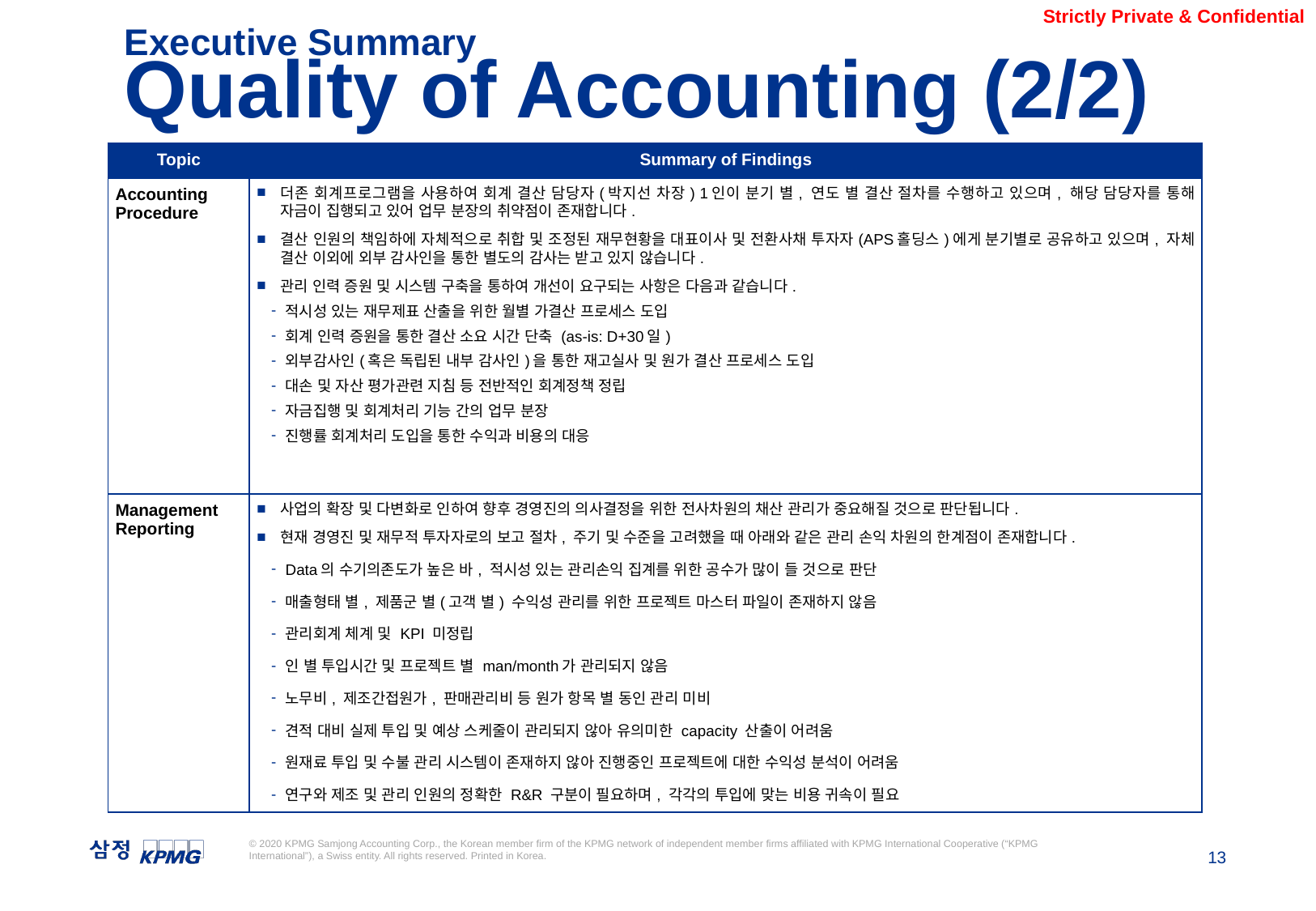

Executive Summary
Quality of Accounting (2/2)
| Topic | Summary of Findings |
| --- | --- |
| Accounting Procedure | 더존 회계프로그램을 사용하여 회계 결산 담당자(박지선 차장) 1인이 분기 별, 연도 별 결산 절차를 수행하고 있으며, 해당 담당자를 통해 자금이 집행되고 있어 업무 분장의 취약점이 존재합니다. 결산 인원의 책임하에 자체적으로 취합 및 조정된 재무현황을 대표이사 및 전환사채 투자자(APS홀딩스)에게 분기별로 공유하고 있으며, 자체 결산 이외에 외부 감사인을 통한 별도의 감사는 받고 있지 않습니다. 관리 인력 증원 및 시스템 구축을 통하여 개선이 요구되는 사항은 다음과 같습니다. 적시성 있는 재무제표 산출을 위한 월별 가결산 프로세스 도입 회계 인력 증원을 통한 결산 소요 시간 단축 (as-is: D+30일) 외부감사인(혹은 독립된 내부 감사인)을 통한 재고실사 및 원가 결산 프로세스 도입 대손 및 자산 평가관련 지침 등 전반적인 회계정책 정립 자금집행 및 회계처리 기능 간의 업무 분장 진행률 회계처리 도입을 통한 수익과 비용의 대응 |
| Management Reporting | 사업의 확장 및 다변화로 인하여 향후 경영진의 의사결정을 위한 전사차원의 채산 관리가 중요해질 것으로 판단됩니다. 현재 경영진 및 재무적 투자자로의 보고 절차, 주기 및 수준을 고려했을 때 아래와 같은 관리 손익 차원의 한계점이 존재합니다. Data의 수기의존도가 높은 바, 적시성 있는 관리손익 집계를 위한 공수가 많이 들 것으로 판단 매출형태 별, 제품군 별(고객 별) 수익성 관리를 위한 프로젝트 마스터 파일이 존재하지 않음 관리회계 체계 및 KPI 미정립 인 별 투입시간 및 프로젝트 별 man/month가 관리되지 않음 노무비, 제조간접원가, 판매관리비 등 원가 항목 별 동인 관리 미비 견적 대비 실제 투입 및 예상 스케줄이 관리되지 않아 유의미한 capacity 산출이 어려움 원재료 투입 및 수불 관리 시스템이 존재하지 않아 진행중인 프로젝트에 대한 수익성 분석이 어려움 연구와 제조 및 관리 인원의 정확한 R&R 구분이 필요하며, 각각의 투입에 맞는 비용 귀속이 필요 |